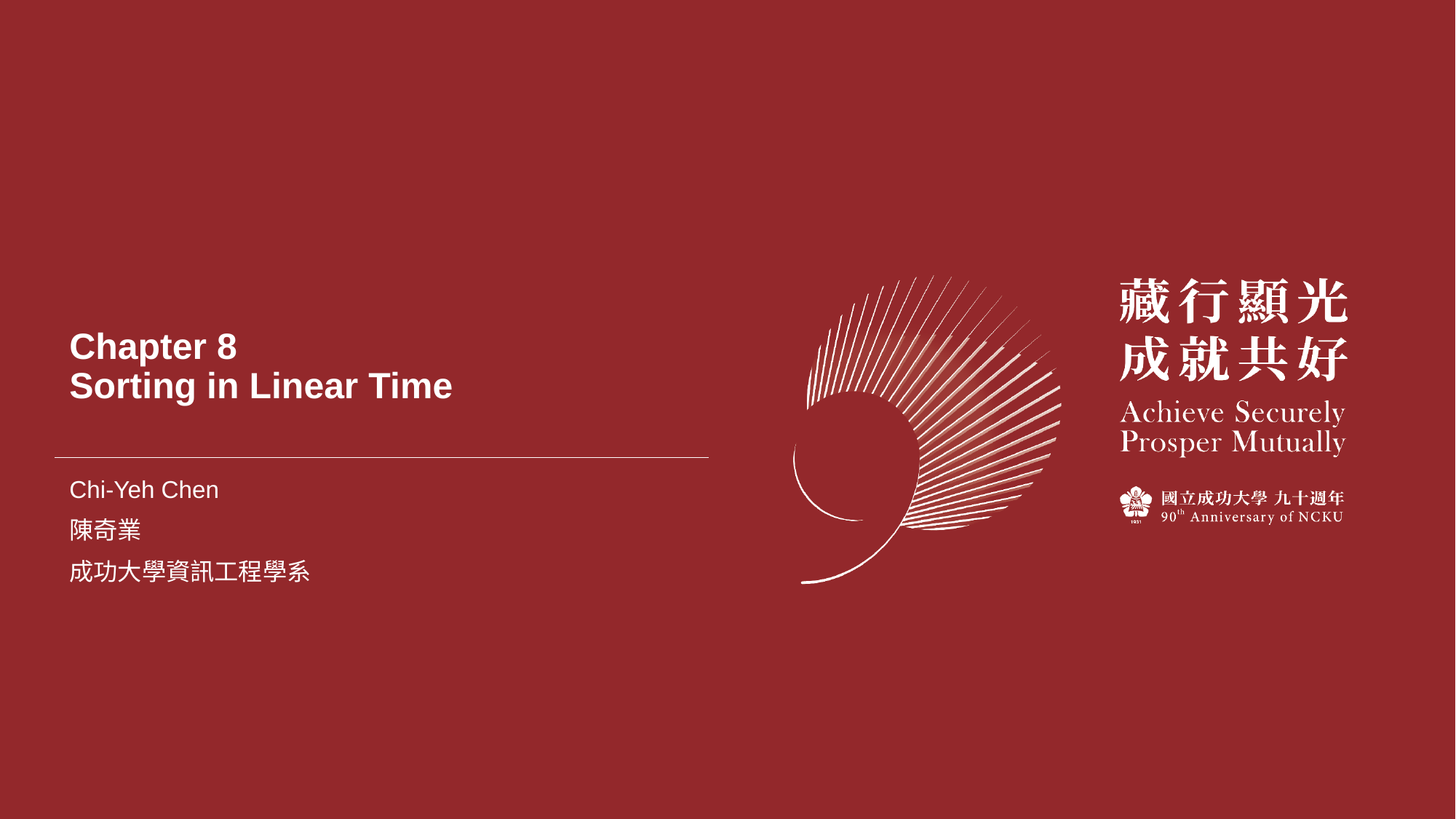

# Chapter 8 Sorting in Linear Time
Chi-Yeh Chen
陳奇業
成功大學資訊工程學系